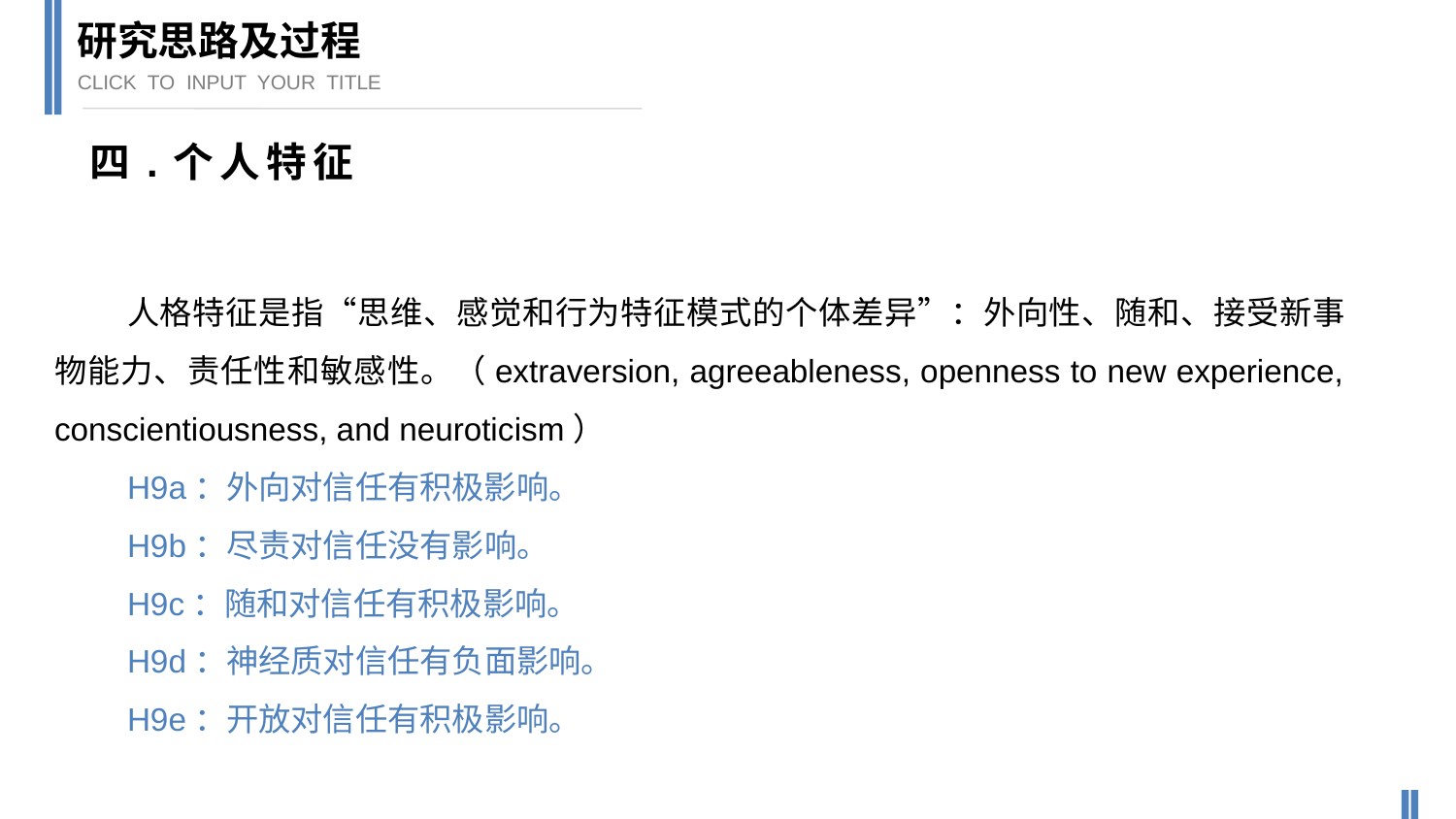

研究思路及过程
CLICK  TO  INPUT  YOUR  TITLE
四.个人特征
人格特征是指“思维、感觉和行为特征模式的个体差异”：外向性、随和、接受新事物能力、责任性和敏感性。（extraversion, agreeableness, openness to new experience, conscientiousness, and neuroticism）
H9a：外向对信任有积极影响。
H9b：尽责对信任没有影响。
H9c：随和对信任有积极影响。
H9d：神经质对信任有负面影响。
H9e：开放对信任有积极影响。